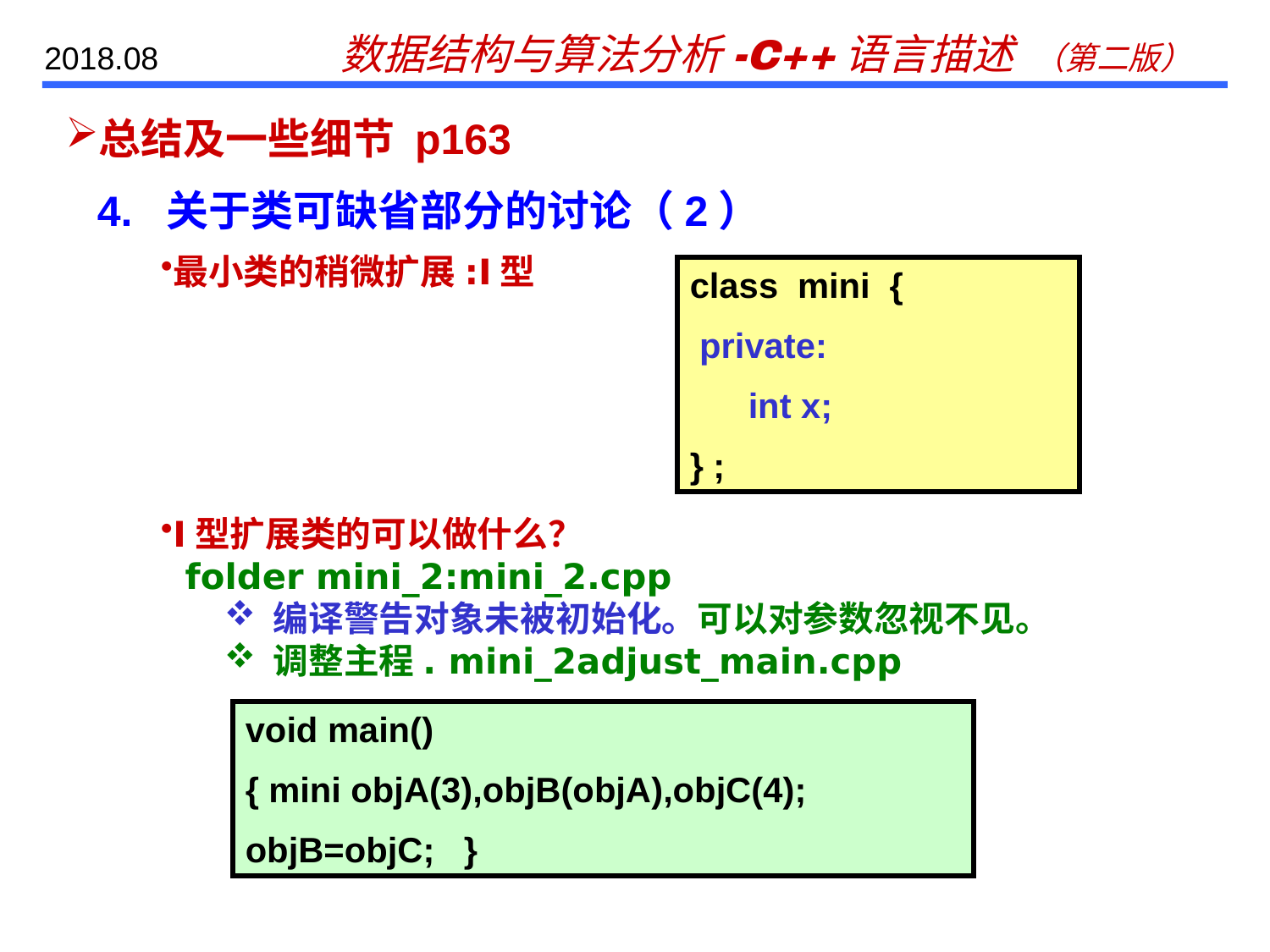

# 总结及一些细节 p163
4.  关于类可缺省部分的讨论（2）
最小类的稍微扩展:I型
class  mini  {
 private:
      int x;
} ;
I型扩展类的可以做什么？
  folder mini_2:mini_2.cpp
 编译警告对象未被初始化。可以对参数忽视不见。
 调整主程. mini_2adjust_main.cpp
void main()
{ mini objA(3),objB(objA),objC(4);
objB=objC;   }